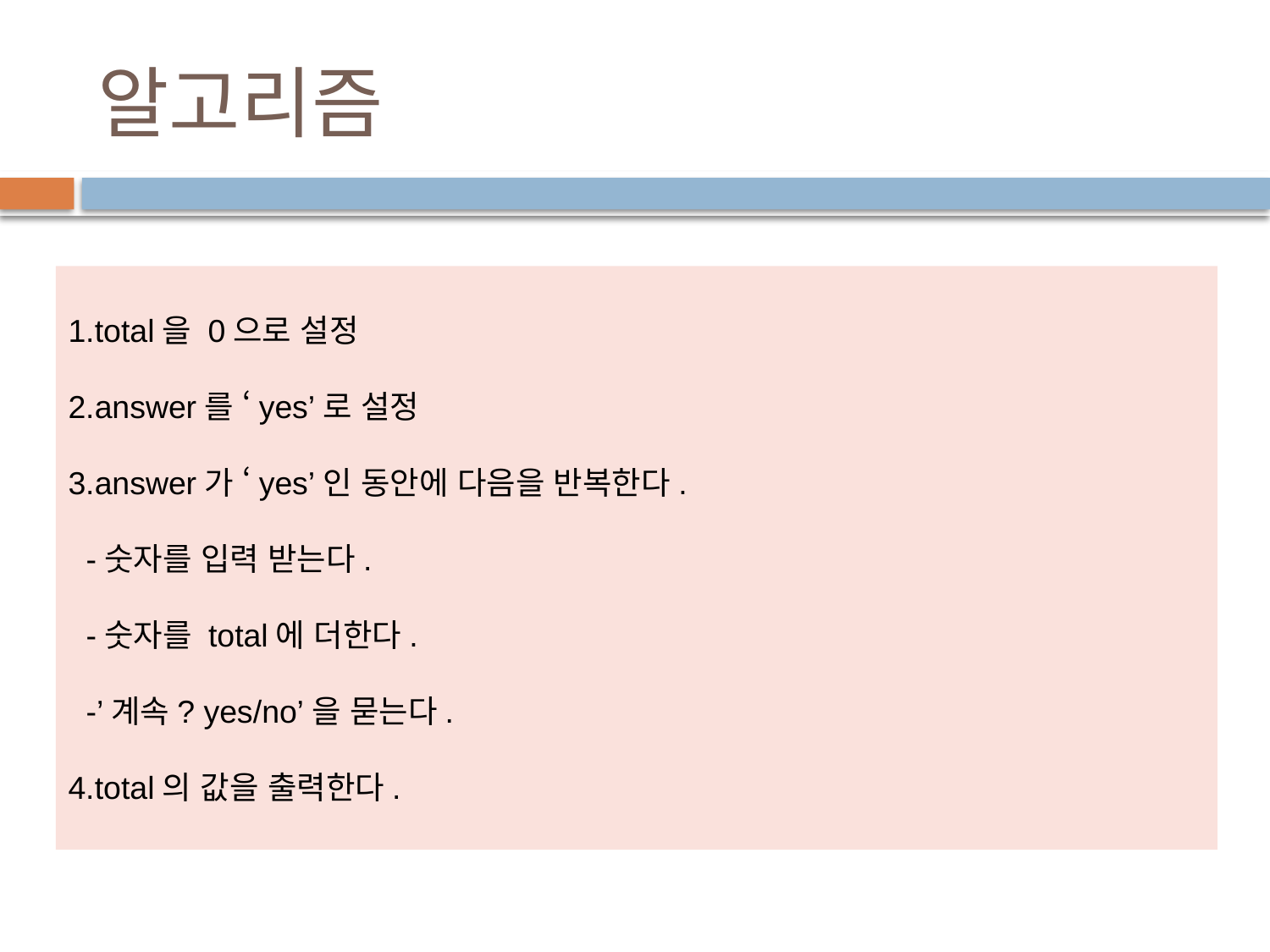

# 알고리즘
1.total을 0으로 설정
2.answer를 ‘yes’로 설정
3.answer가 ‘yes’인 동안에 다음을 반복한다.
  -숫자를 입력 받는다.
  -숫자를 total에 더한다.
  -’계속? yes/no’을 묻는다.
4.total의 값을 출력한다.